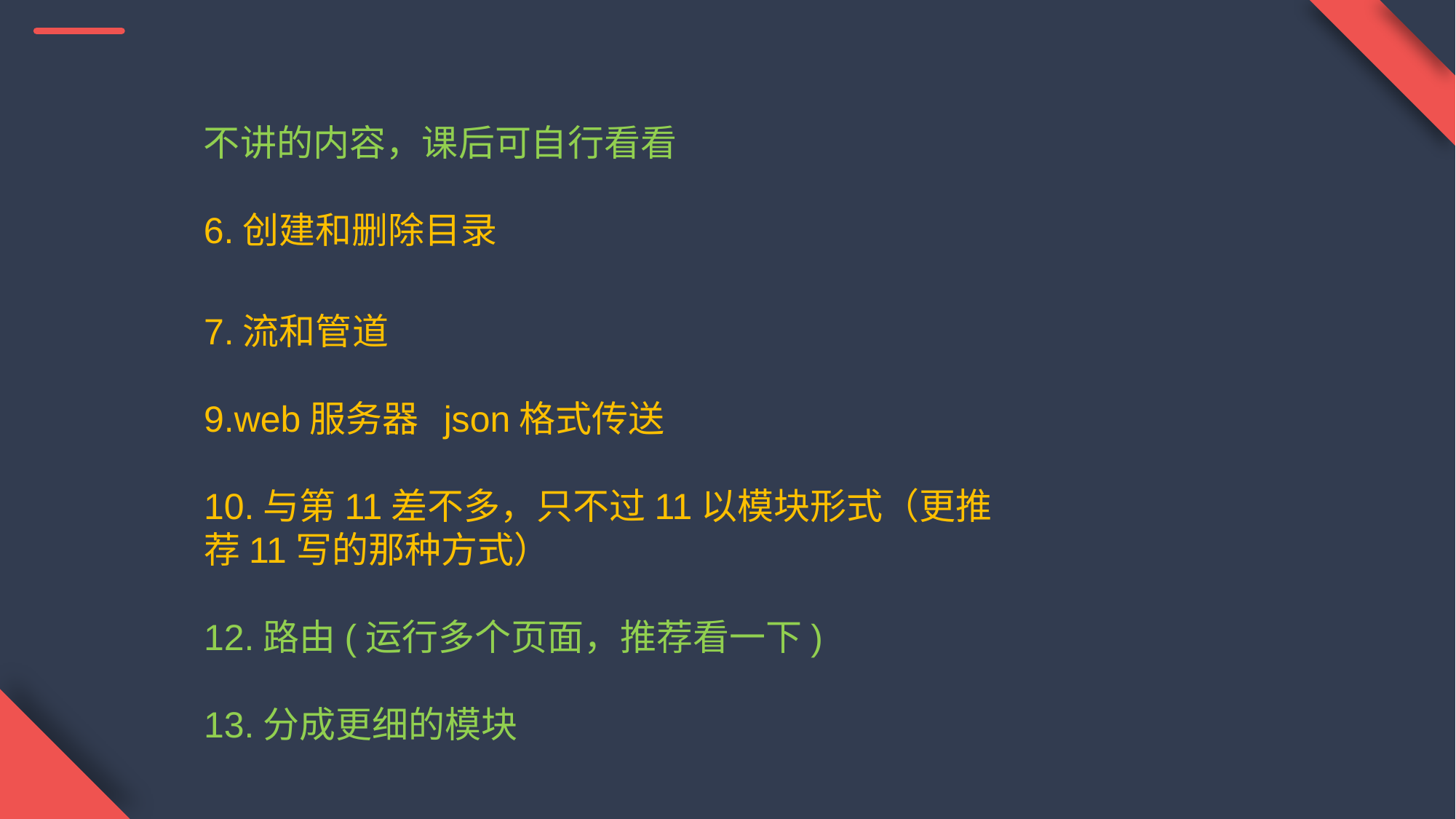

不讲的内容，课后可自行看看

6.创建和删除目录
7.流和管道

9.web服务器  json格式传送

10.与第11差不多，只不过11以模块形式（更推荐11写的那种方式）

12.路由(运行多个页面，推荐看一下)

13.分成更细的模块